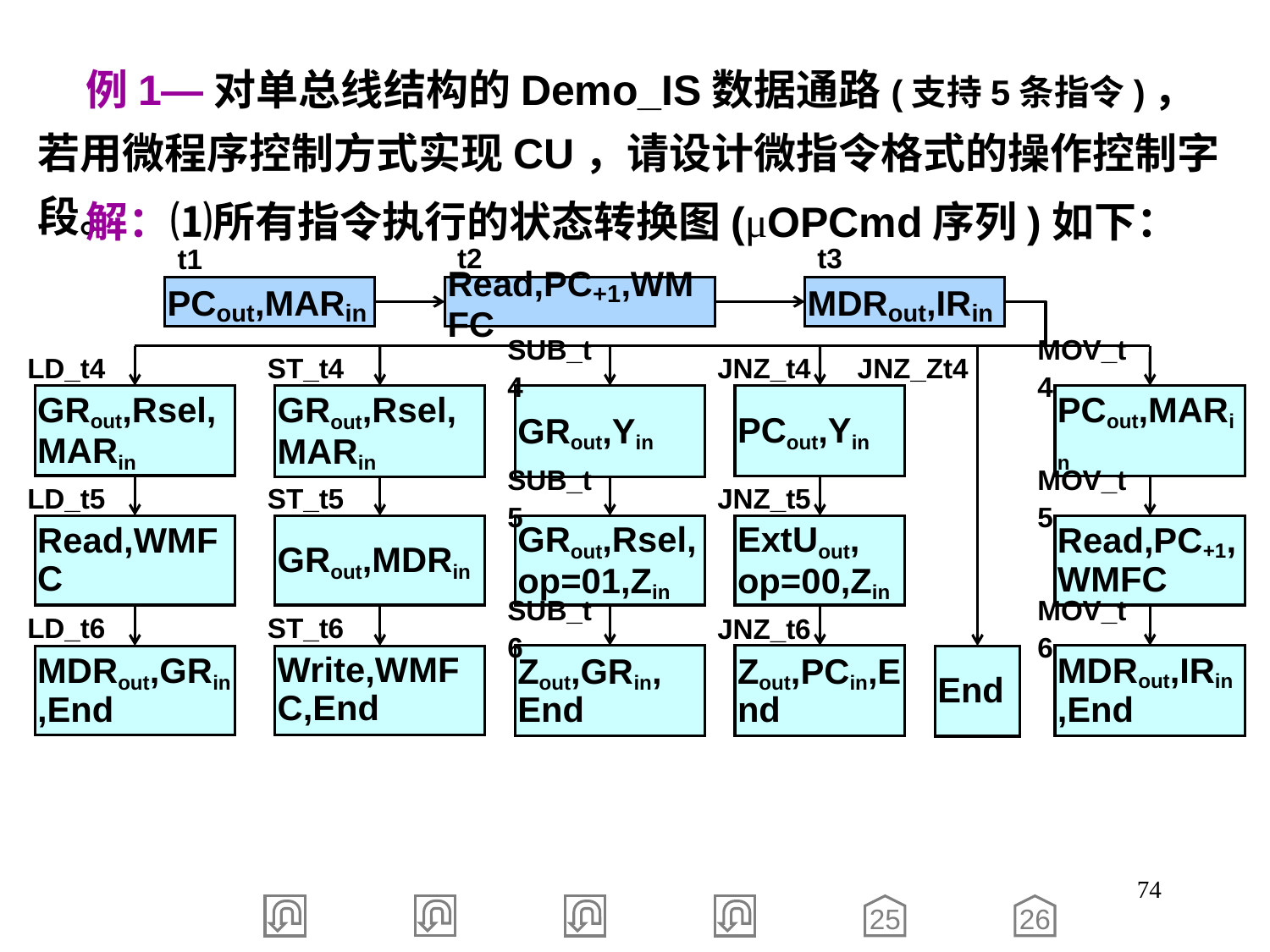

例1—对单总线结构的Demo_IS数据通路(支持5条指令)，若用微程序控制方式实现CU，请设计微指令格式的操作控制字段。
    解：⑴所有指令执行的状态转换图(μOPCmd序列)如下：
t1
t2
t3
PCout,MARin
Read,PC+1,WMFC
MDRout,IRin
LD_t4
ST_t4
SUB_t4
JNZ_t4
JNZ_Zt4
MOV_t4
GRout,Rsel,MARin
GRout,Rsel, MARin
GRout,Yin
PCout,Yin
PCout,MARin
SUB_t5
JNZ_t5
MOV_t5
LD_t5
ST_t5
Read,WMFC
GRout,MDRin
GRout,Rsel, op=01,Zin
ExtUout, op=00,Zin
Read,PC+1, WMFC
LD_t6
ST_t6
SUB_t6
JNZ_t6
MOV_t6
Zout,GRin, End
Zout,PCin,End
MDRout,IRin,End
MDRout,GRin,End
Write,WMFC,End
End
74

25
26